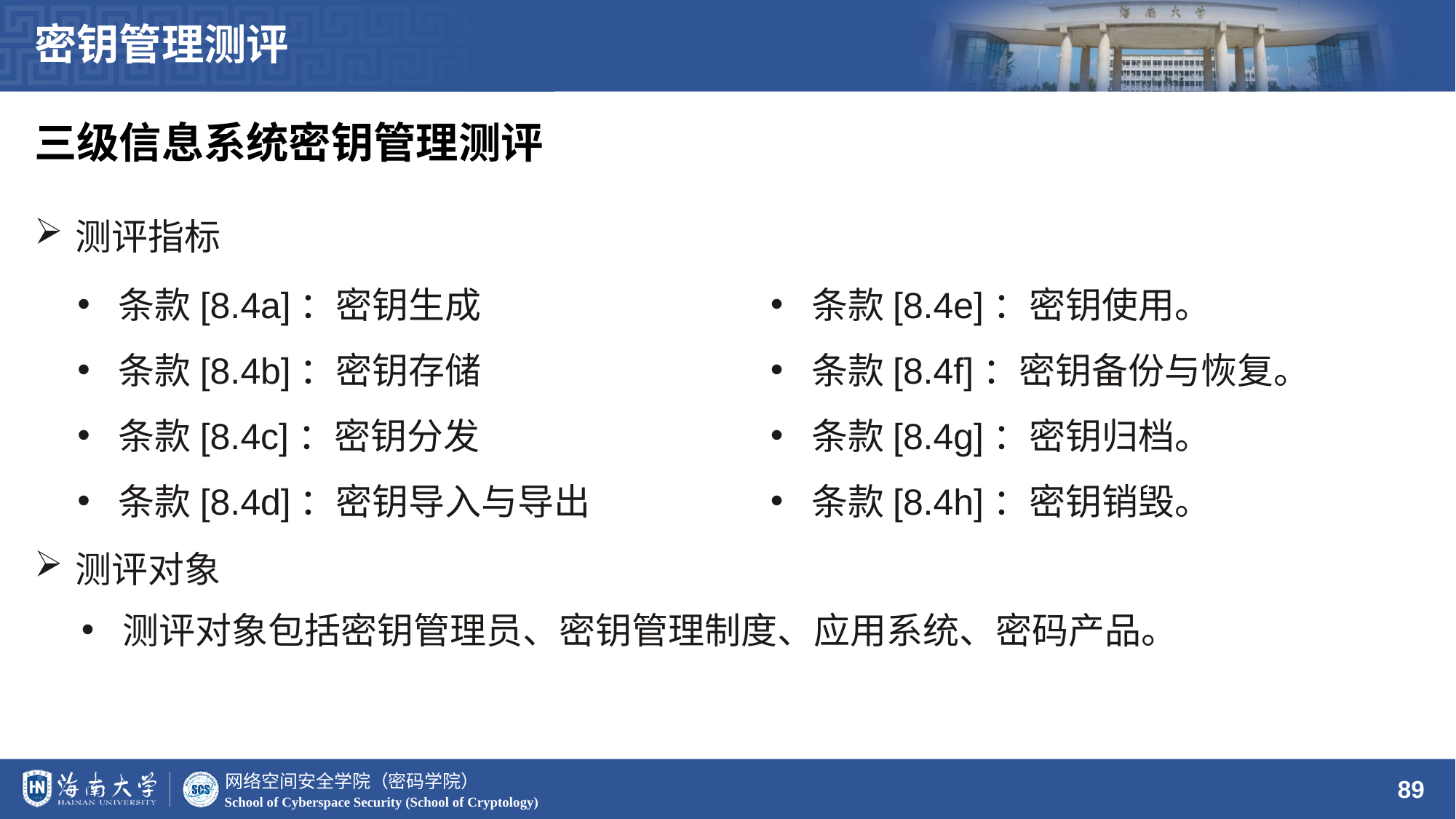

密钥管理测评
三级信息系统密钥管理测评
测评指标
条款[8.4a]：密钥生成
条款[8.4b]：密钥存储
条款[8.4c]：密钥分发
条款[8.4d]：密钥导入与导出

条款[8.4e]：密钥使用。
条款[8.4f]：密钥备份与恢复。
条款[8.4g]：密钥归档。
条款[8.4h]：密钥销毁。

测评对象
测评对象包括密钥管理员、密钥管理制度、应用系统、密码产品。

89